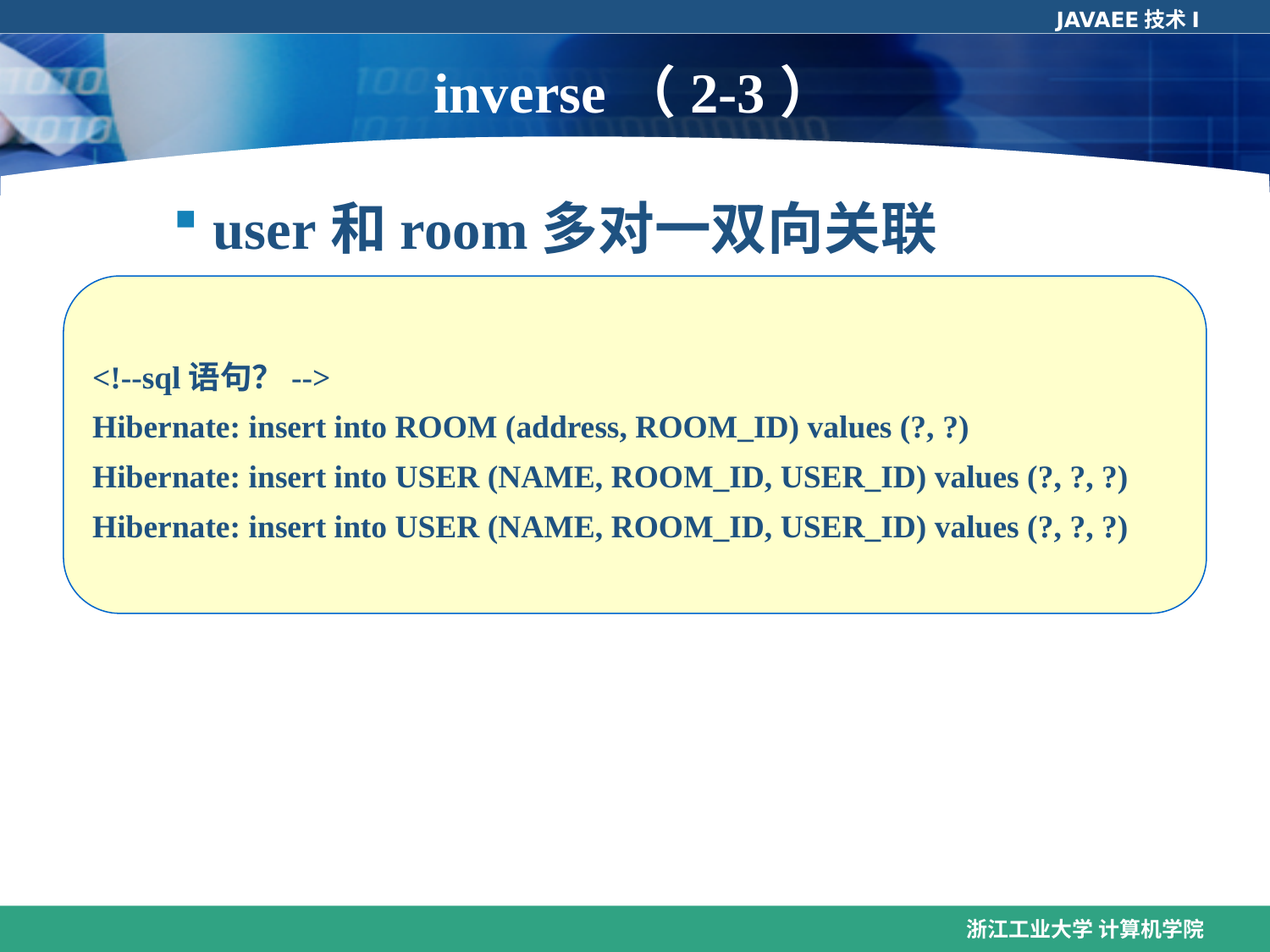

# inverse（2-3）
user和room多对一双向关联
<!--sql语句？-->
Hibernate: insert into ROOM (address, ROOM_ID) values (?, ?)
Hibernate: insert into USER (NAME, ROOM_ID, USER_ID) values (?, ?, ?)
Hibernate: insert into USER (NAME, ROOM_ID, USER_ID) values (?, ?, ?)